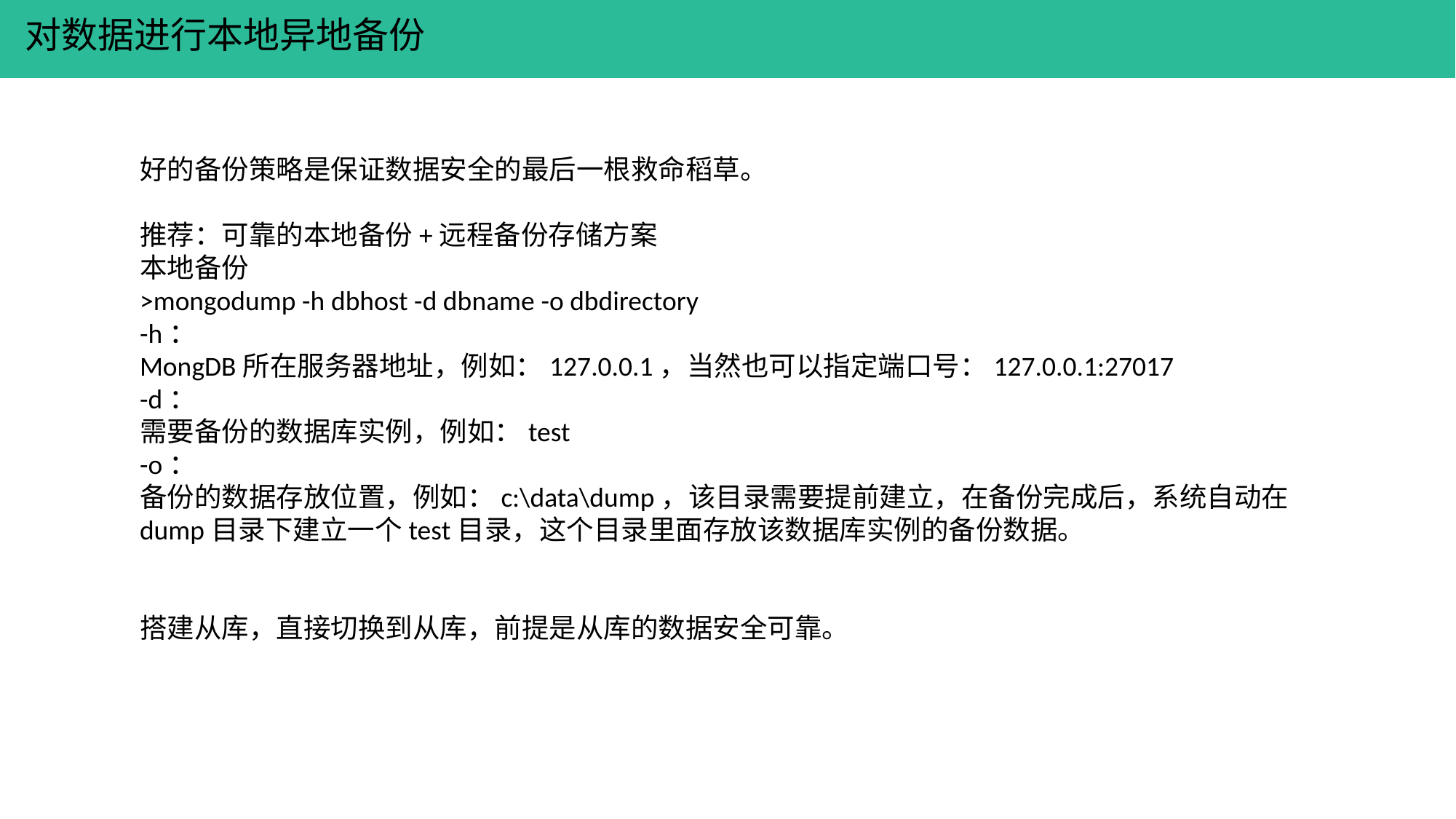

对数据进行本地异地备份
好的备份策略是保证数据安全的最后一根救命稻草。

推荐：可靠的本地备份+远程备份存储方案
本地备份
>mongodump -h dbhost -d dbname -o dbdirectory
-h：
MongDB所在服务器地址，例如：127.0.0.1，当然也可以指定端口号：127.0.0.1:27017
-d：
需要备份的数据库实例，例如：test
-o：
备份的数据存放位置，例如：c:\data\dump，该目录需要提前建立，在备份完成后，系统自动在dump目录下建立一个test目录，这个目录里面存放该数据库实例的备份数据。

搭建从库，直接切换到从库，前提是从库的数据安全可靠。